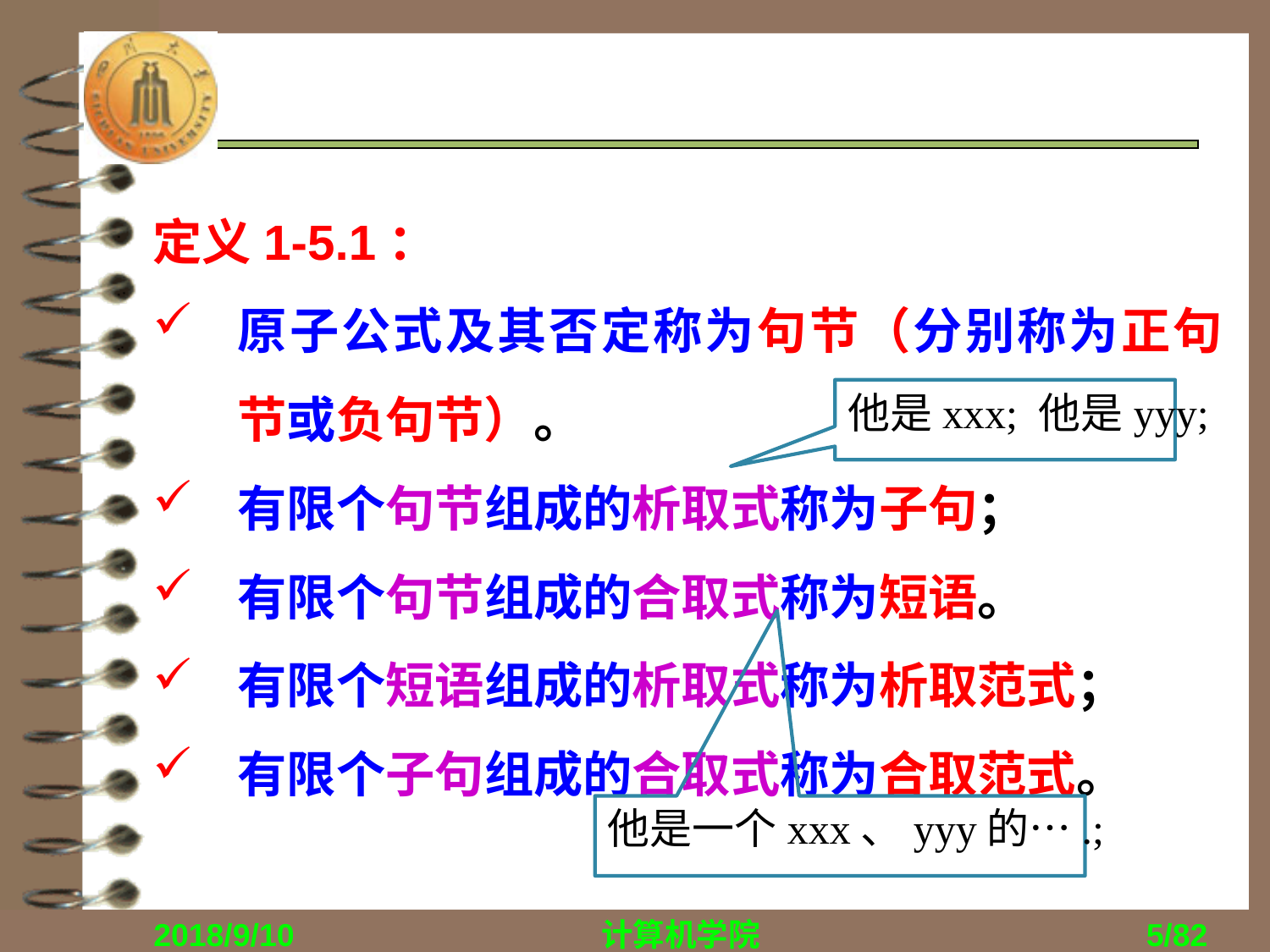

#
定义1-5.1：
原子公式及其否定称为句节（分别称为正句节或负句节）。
有限个句节组成的析取式称为子句；
有限个句节组成的合取式称为短语。
有限个短语组成的析取式称为析取范式；
有限个子句组成的合取式称为合取范式。
他是xxx; 他是yyy;
他是一个xxx、yyy的….;
2018/9/10
计算机学院
5/82